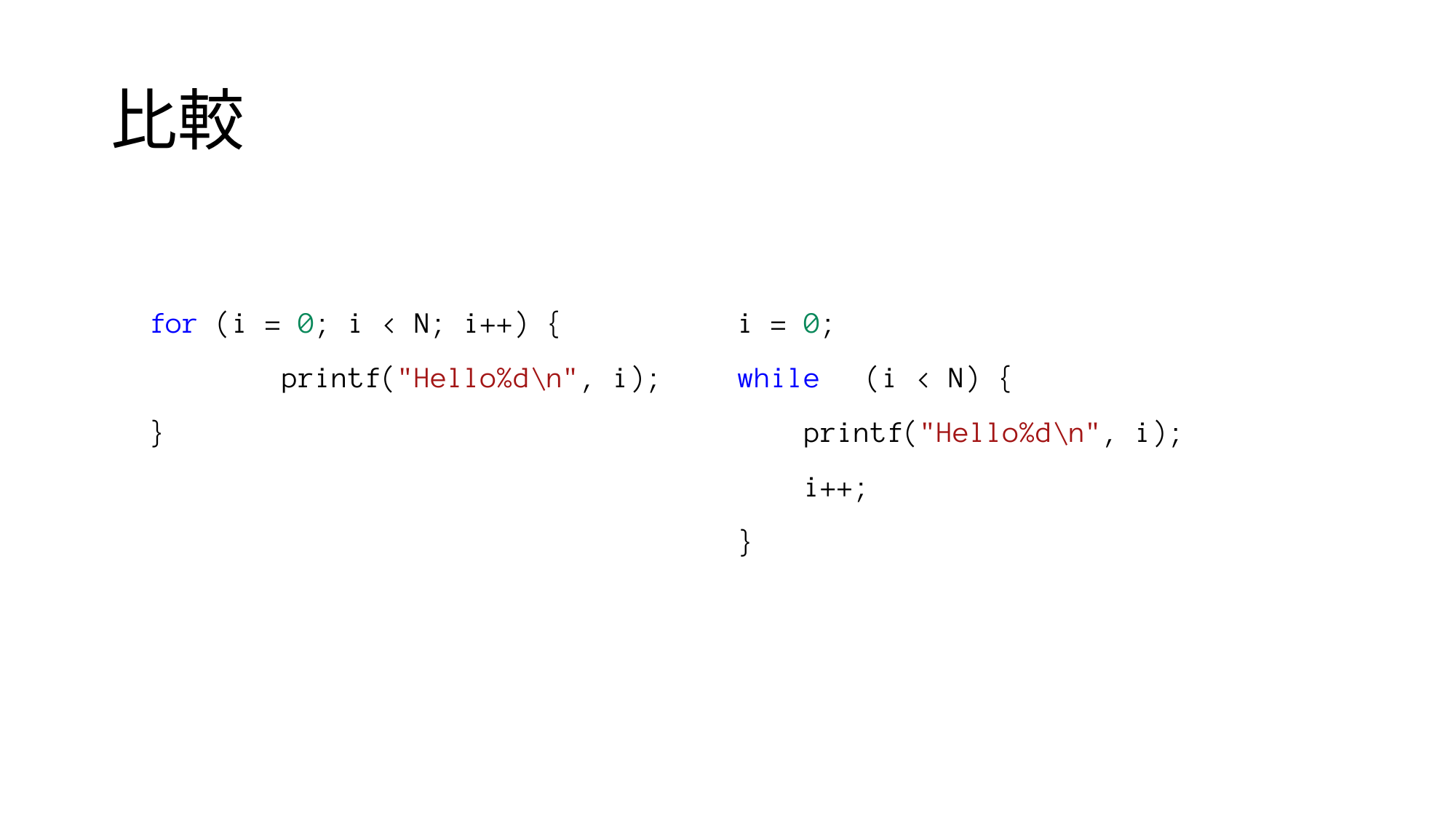

# 比較
for (i = 0; i < N; i++) {
        printf("Hello%d\n", i);
}
i = 0;
while　(i < N) {
    printf("Hello%d\n", i);
    i++;
}